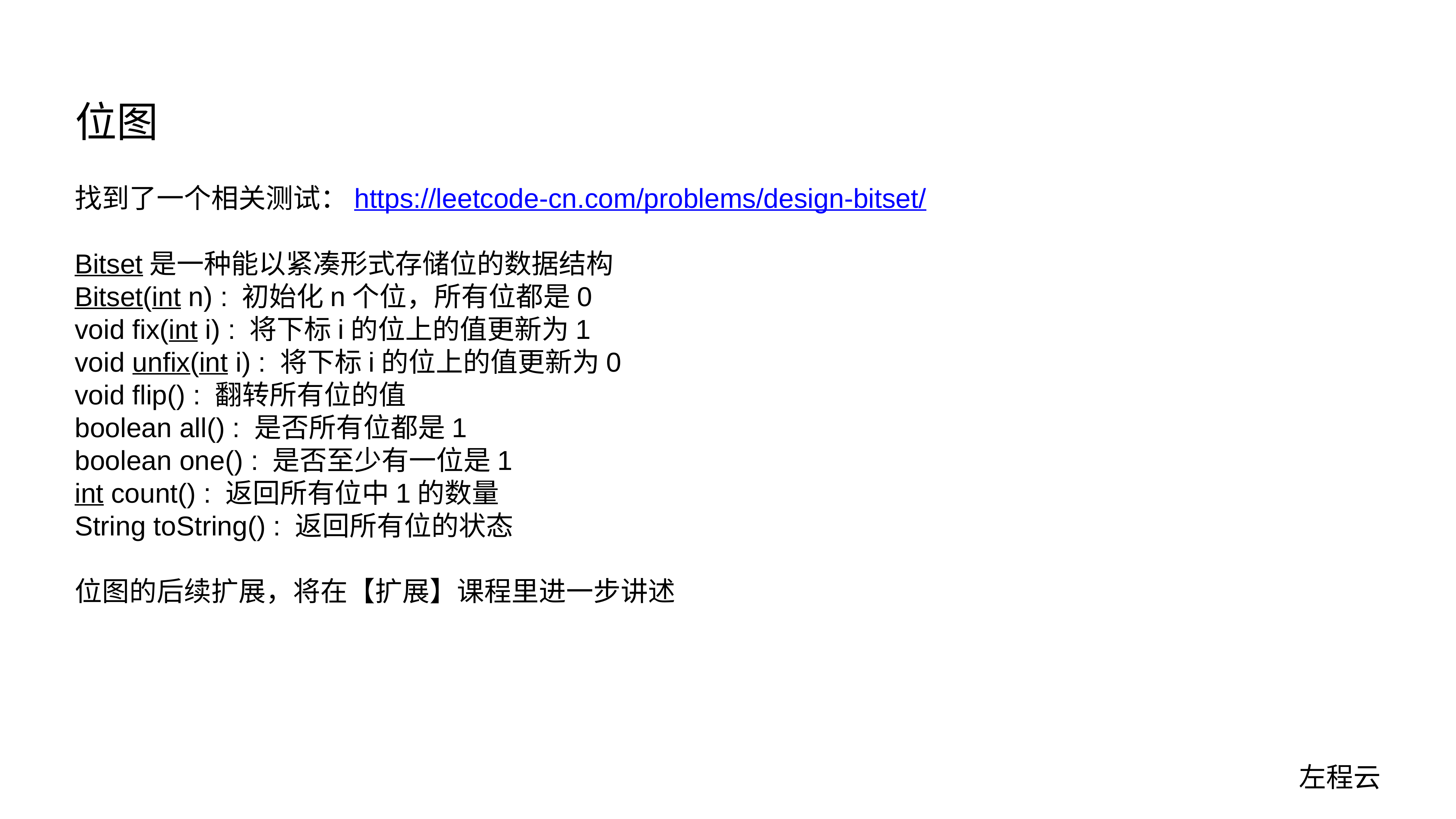

# 位图
找到了一个相关测试：https://leetcode-cn.com/problems/design-bitset/

Bitset是一种能以紧凑形式存储位的数据结构
Bitset(int n) : 初始化n个位，所有位都是0
void fix(int i) : 将下标i的位上的值更新为1
void unfix(int i) : 将下标i的位上的值更新为0
void flip() : 翻转所有位的值
boolean all() : 是否所有位都是1
boolean one() : 是否至少有一位是1
int count() : 返回所有位中1的数量
String toString() : 返回所有位的状态

位图的后续扩展，将在【扩展】课程里进一步讲述
左程云